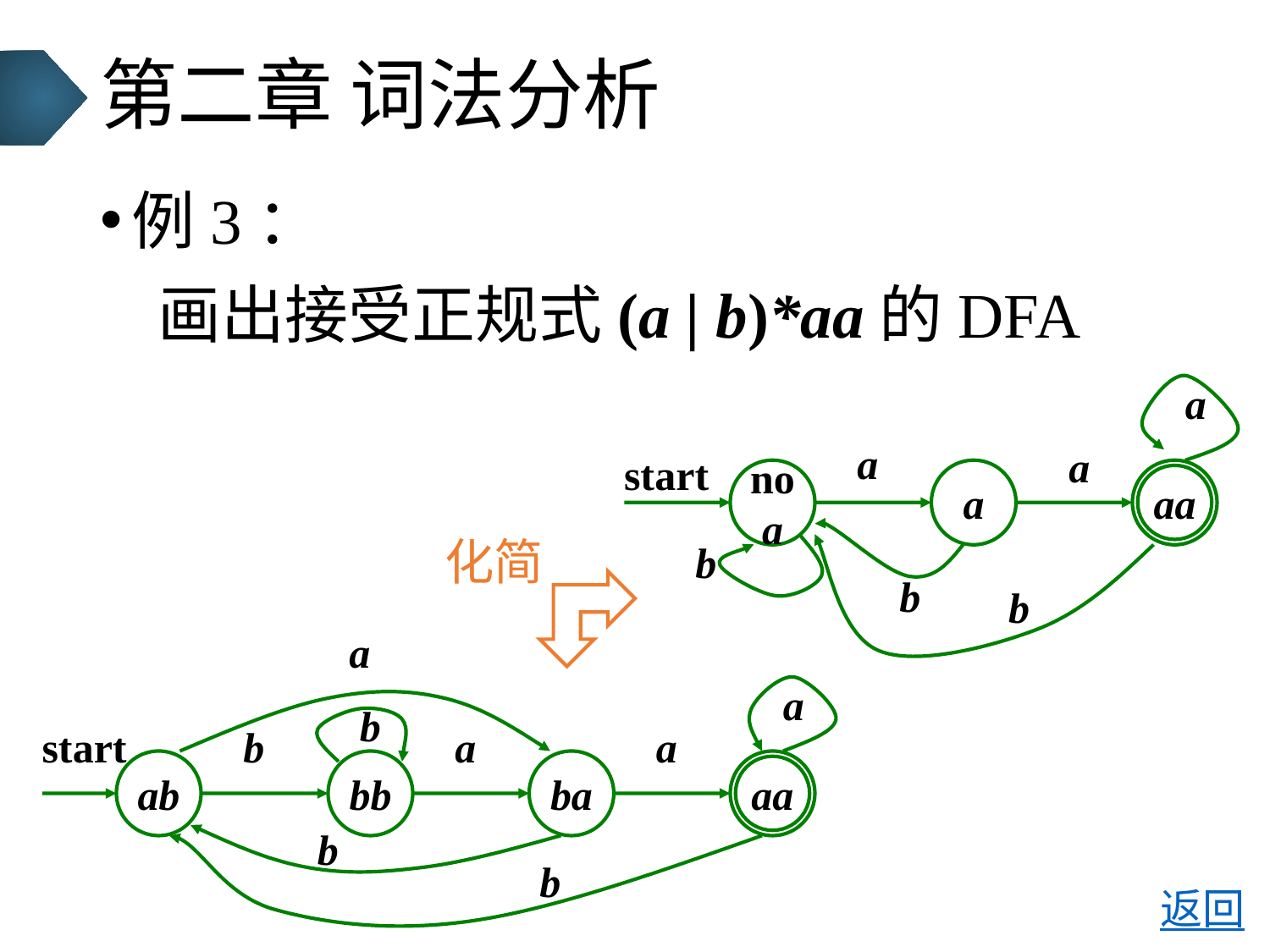

# 第二章 词法分析
例3：
   画出接受正规式(a | b)*aa的DFA
a

a
a
start
no
a
a

aa

b

b
b
化简

a
a

b

start
b
a
a
ab
bb
ba

aa

b

b
返回